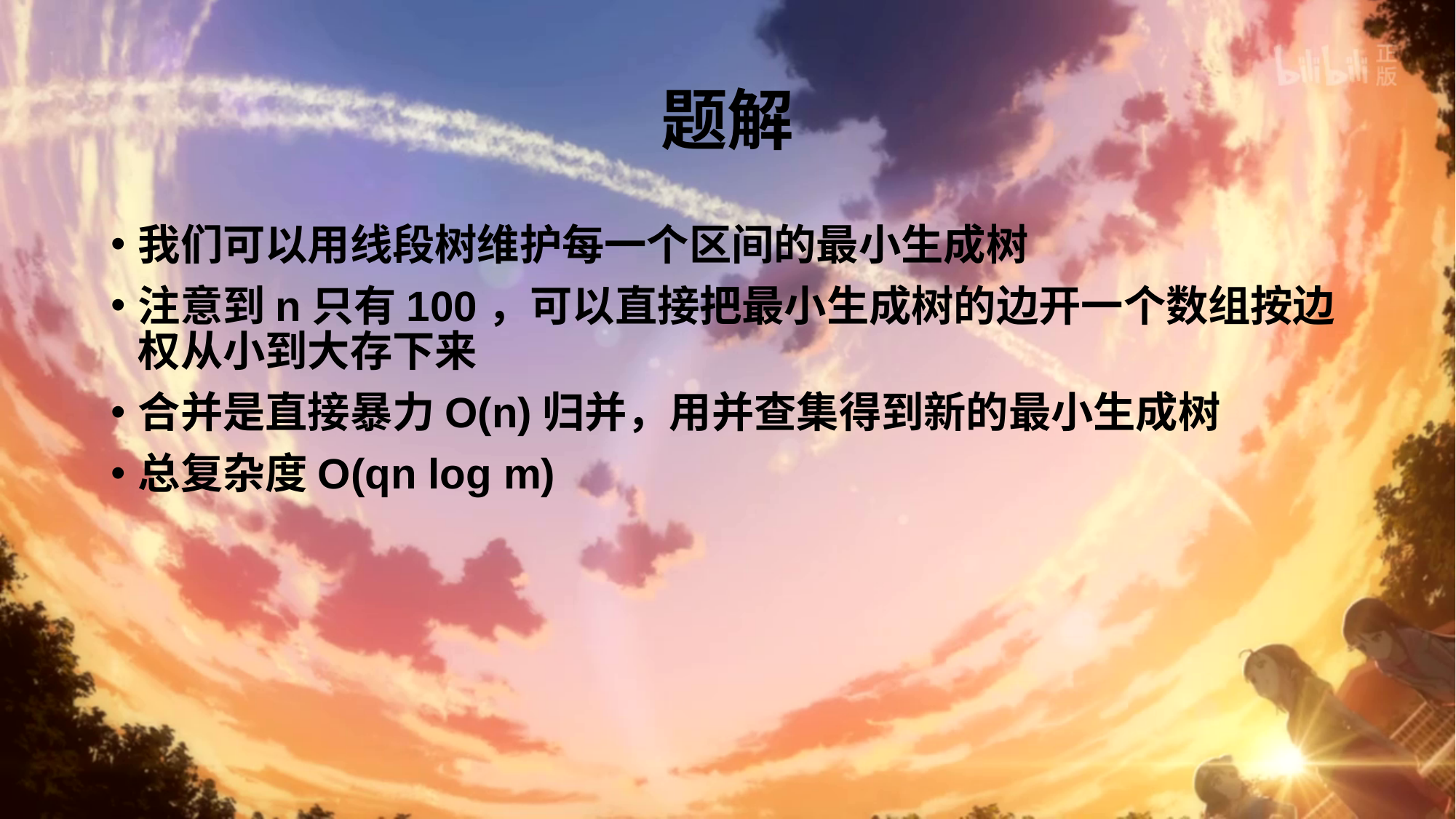

# 题解
我们可以用线段树维护每一个区间的最小生成树
注意到n只有100，可以直接把最小生成树的边开一个数组按边权从小到大存下来
合并是直接暴力O(n)归并，用并查集得到新的最小生成树
总复杂度O(qn log m)